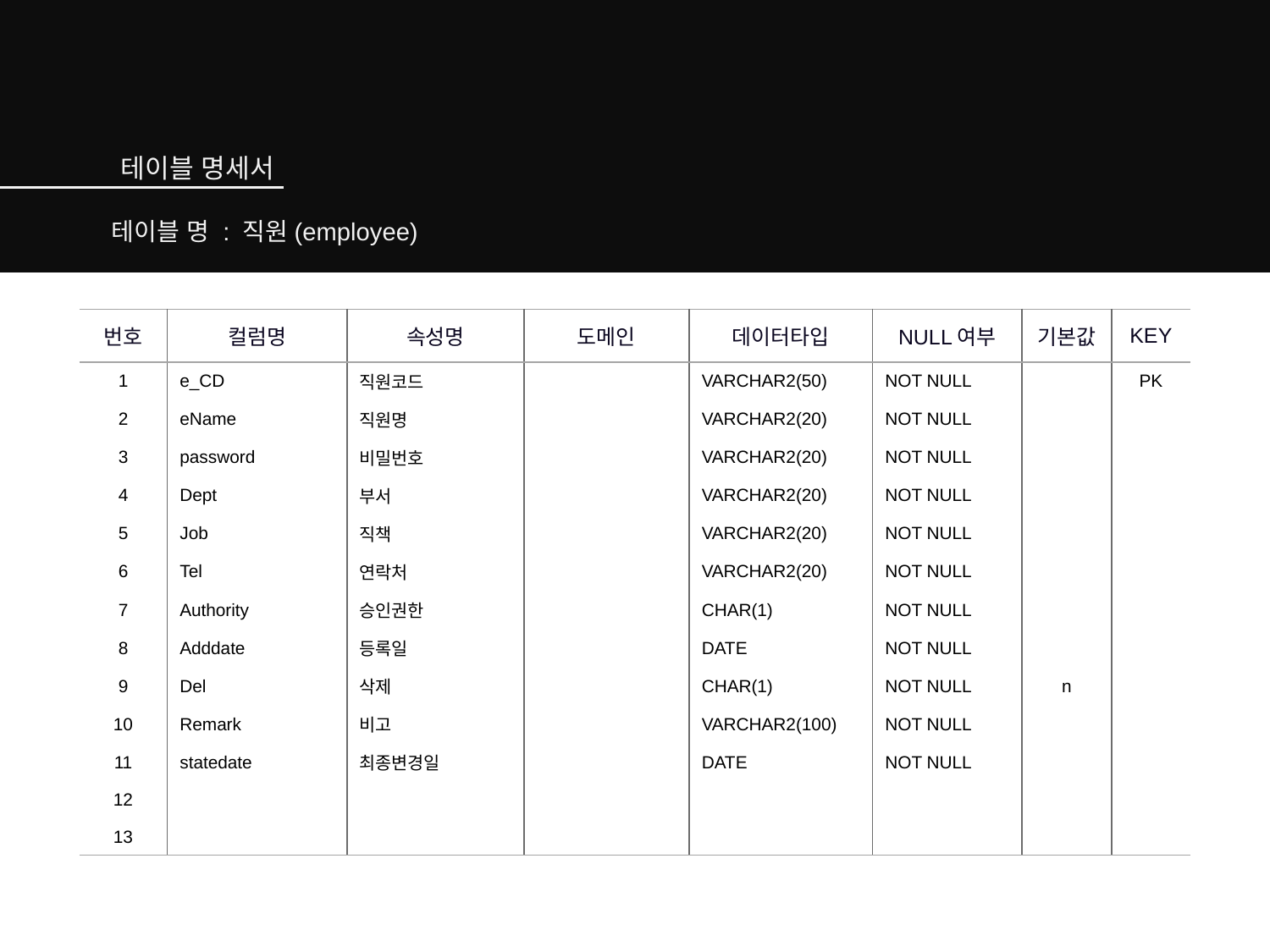

테이블 명세서
테이블 명 : 직원(employee)
| 번호 | 컬럼명 | 속성명 | 도메인 | 데이터타입 | NULL여부 | 기본값 | KEY |
| --- | --- | --- | --- | --- | --- | --- | --- |
| 1 | e\_CD | 직원코드 |  | VARCHAR2(50) | NOT NULL |  | PK |
| 2 | eName | 직원명 |  | VARCHAR2(20) | NOT NULL |  |  |
| 3 | password | 비밀번호 |  | VARCHAR2(20) | NOT NULL |  |  |
| 4 | Dept | 부서 |  | VARCHAR2(20) | NOT NULL |  |  |
| 5 | Job | 직책 |  | VARCHAR2(20) | NOT NULL |  |  |
| 6 | Tel | 연락처 |  | VARCHAR2(20) | NOT NULL |  |  |
| 7 | Authority | 승인권한 |  | CHAR(1) | NOT NULL |  |  |
| 8 | Adddate | 등록일 |  | DATE | NOT NULL |  |  |
| 9 | Del | 삭제 |  | CHAR(1) | NOT NULL | n |  |
| 10 | Remark | 비고 |  | VARCHAR2(100) | NOT NULL |  |  |
| 11 | statedate | 최종변경일 |  | DATE | NOT NULL |  |  |
| 12 |  |  |  |  |  |  |  |
| 13 |  |  |  |  |  |  |  |